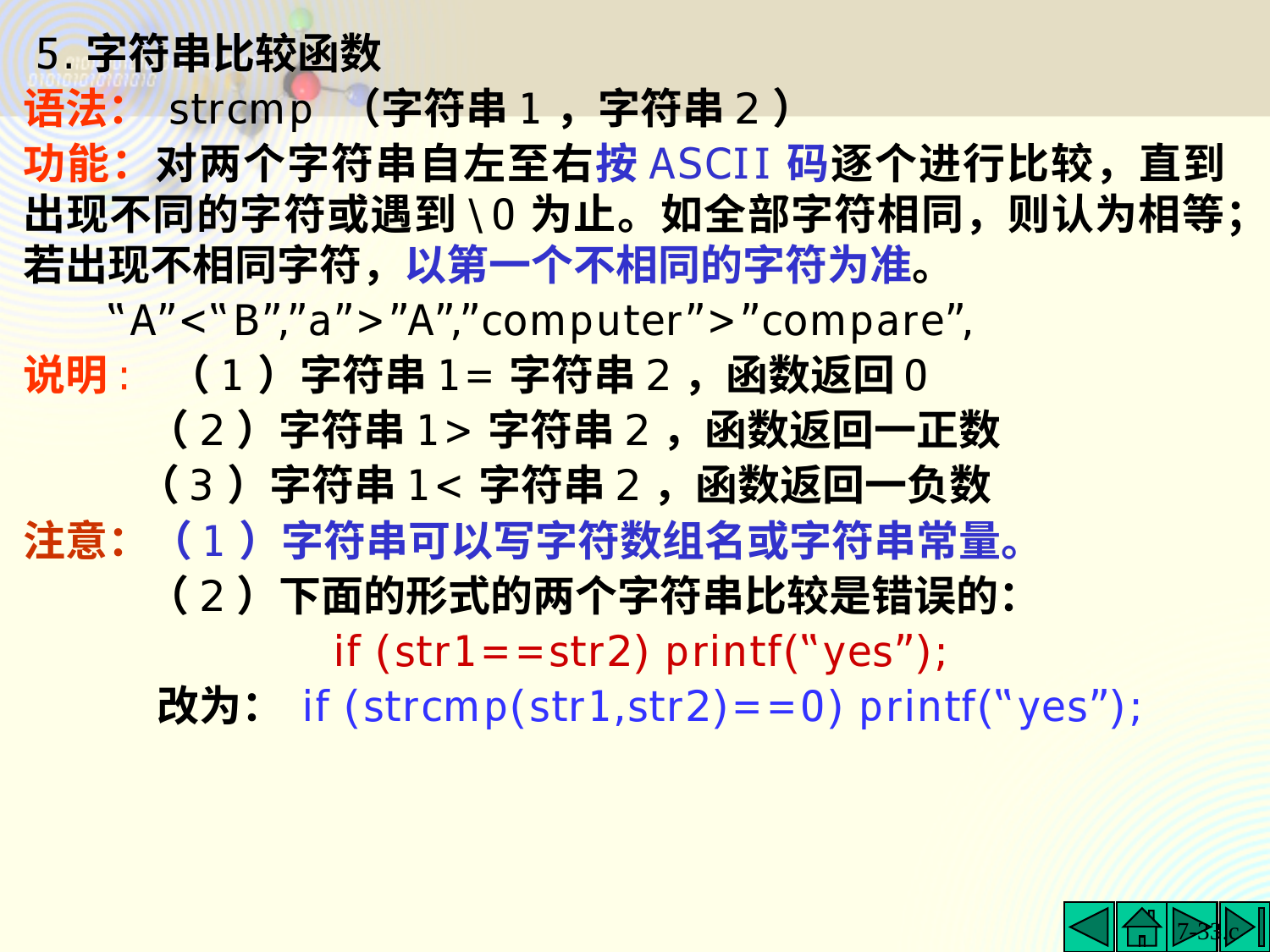

5.字符串比较函数
语法： strcmp （字符串1，字符串2）
功能：对两个字符串自左至右按ASCII码逐个进行比较，直到出现不同的字符或遇到\0为止。如全部字符相同，则认为相等；若出现不相同字符，以第一个不相同的字符为准。
       “A”<“B”,”a”>”A”,”computer”>”compare”,
说明:  （1）字符串1=字符串2，函数返回0
            （2）字符串1>字符串2，函数返回一正数
           （3）字符串1<字符串2，函数返回一负数
注意：（1）字符串可以写字符数组名或字符串常量。
            （2）下面的形式的两个字符串比较是错误的：
                         if (str1==str2) printf(“yes”);
             改为： if (strcmp(str1,str2)==0) printf(“yes”);
7-33.c